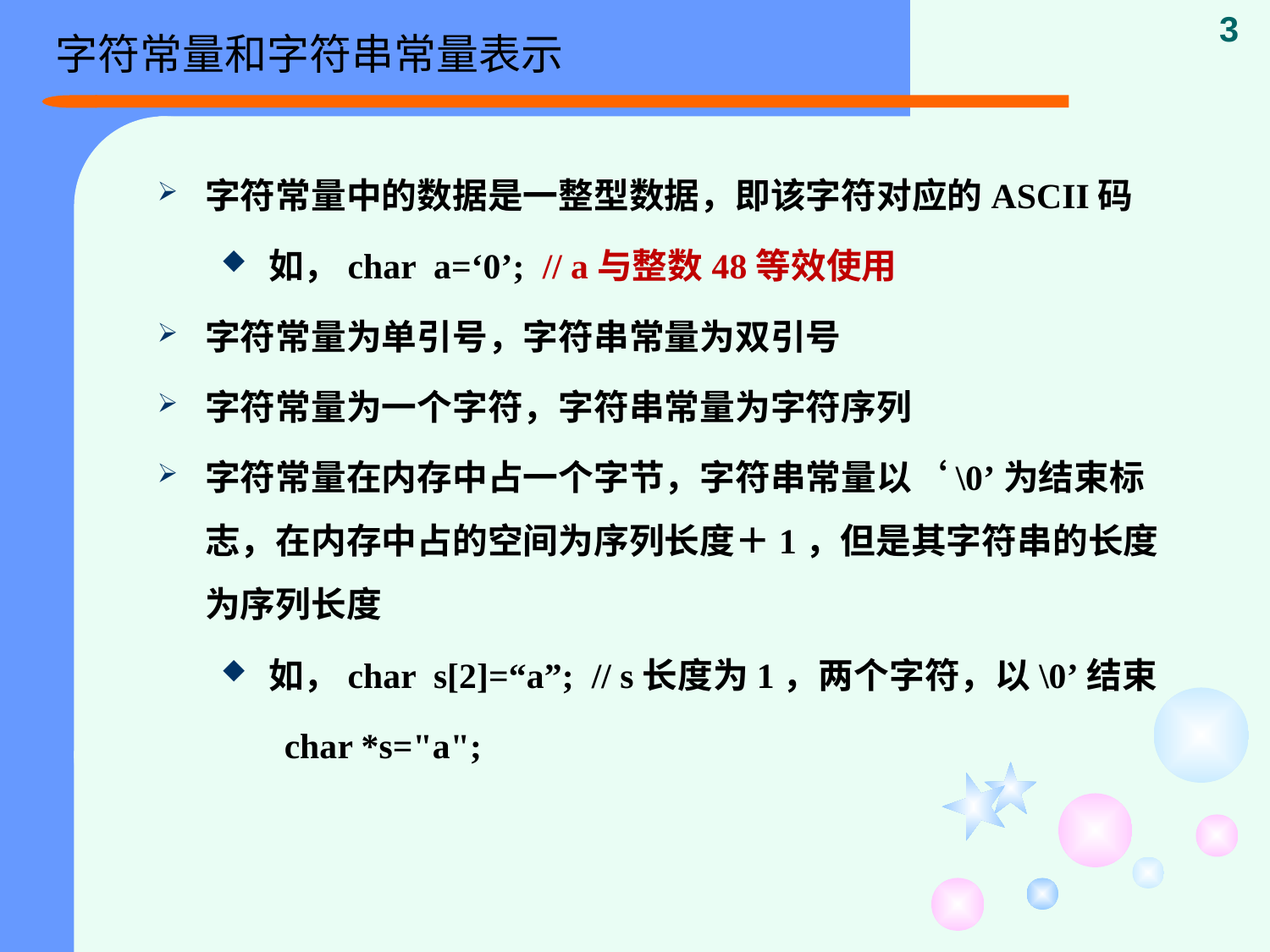

字符常量和字符串常量表示
3
字符常量中的数据是一整型数据，即该字符对应的ASCII码
如，char  a=‘0’;  // a与整数48等效使用
字符常量为单引号，字符串常量为双引号
字符常量为一个字符，字符串常量为字符序列
字符常量在内存中占一个字节，字符串常量以‘\0’为结束标志，在内存中占的空间为序列长度＋1，但是其字符串的长度为序列长度
如，char  s[2]=“a”;  // s长度为1，两个字符，以\0’结束
char *s="a";